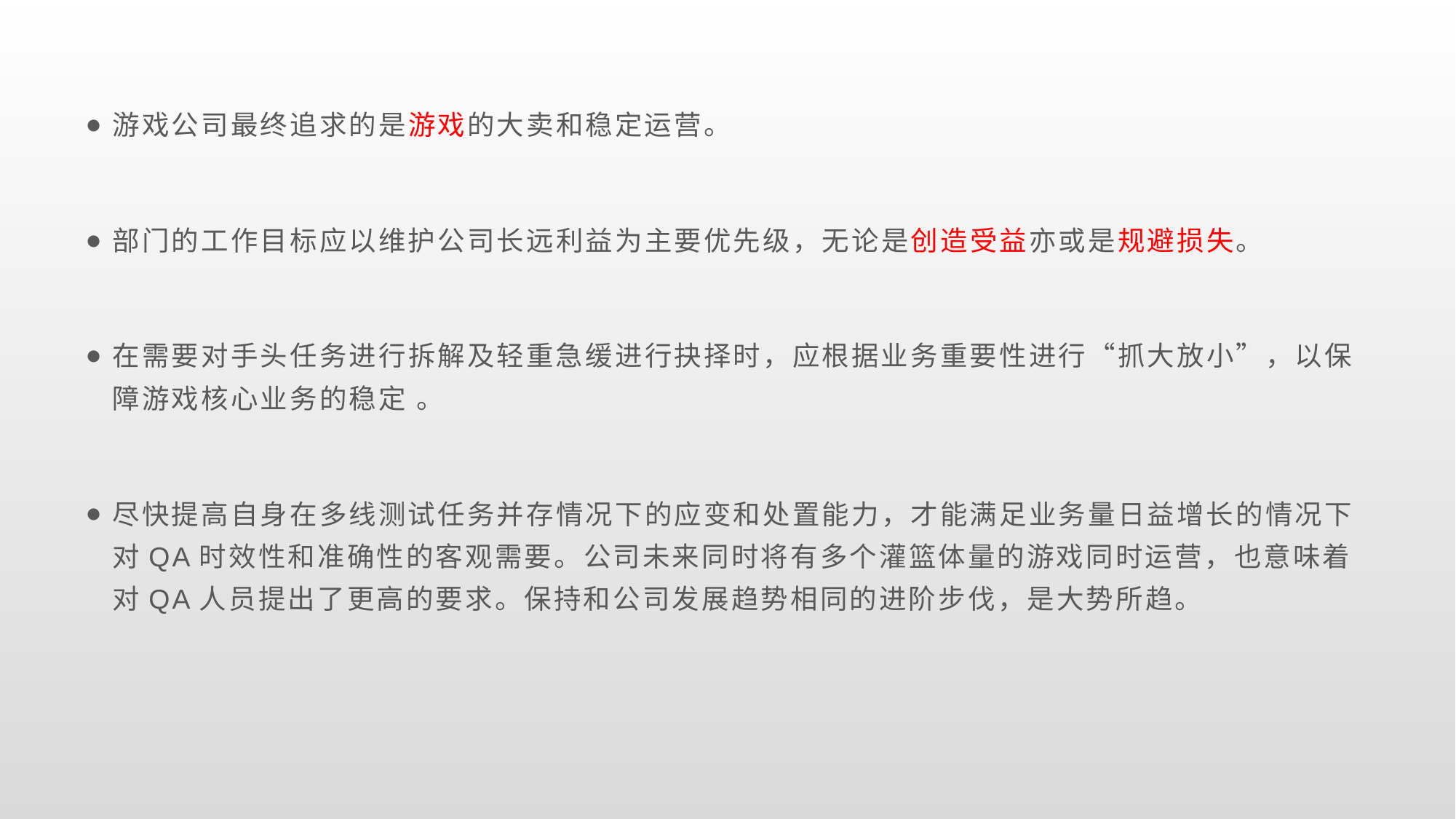

游戏公司最终追求的是游戏的大卖和稳定运营。

部门的工作目标应以维护公司长远利益为主要优先级，无论是创造受益亦或是规避损失。

在需要对手头任务进行拆解及轻重急缓进行抉择时，应根据业务重要性进行“抓大放小”，以保障游戏核心业务的稳定 。

尽快提高自身在多线测试任务并存情况下的应变和处置能力，才能满足业务量日益增长的情况下对QA时效性和准确性的客观需要。公司未来同时将有多个灌篮体量的游戏同时运营，也意味着对QA人员提出了更高的要求。保持和公司发展趋势相同的进阶步伐，是大势所趋。